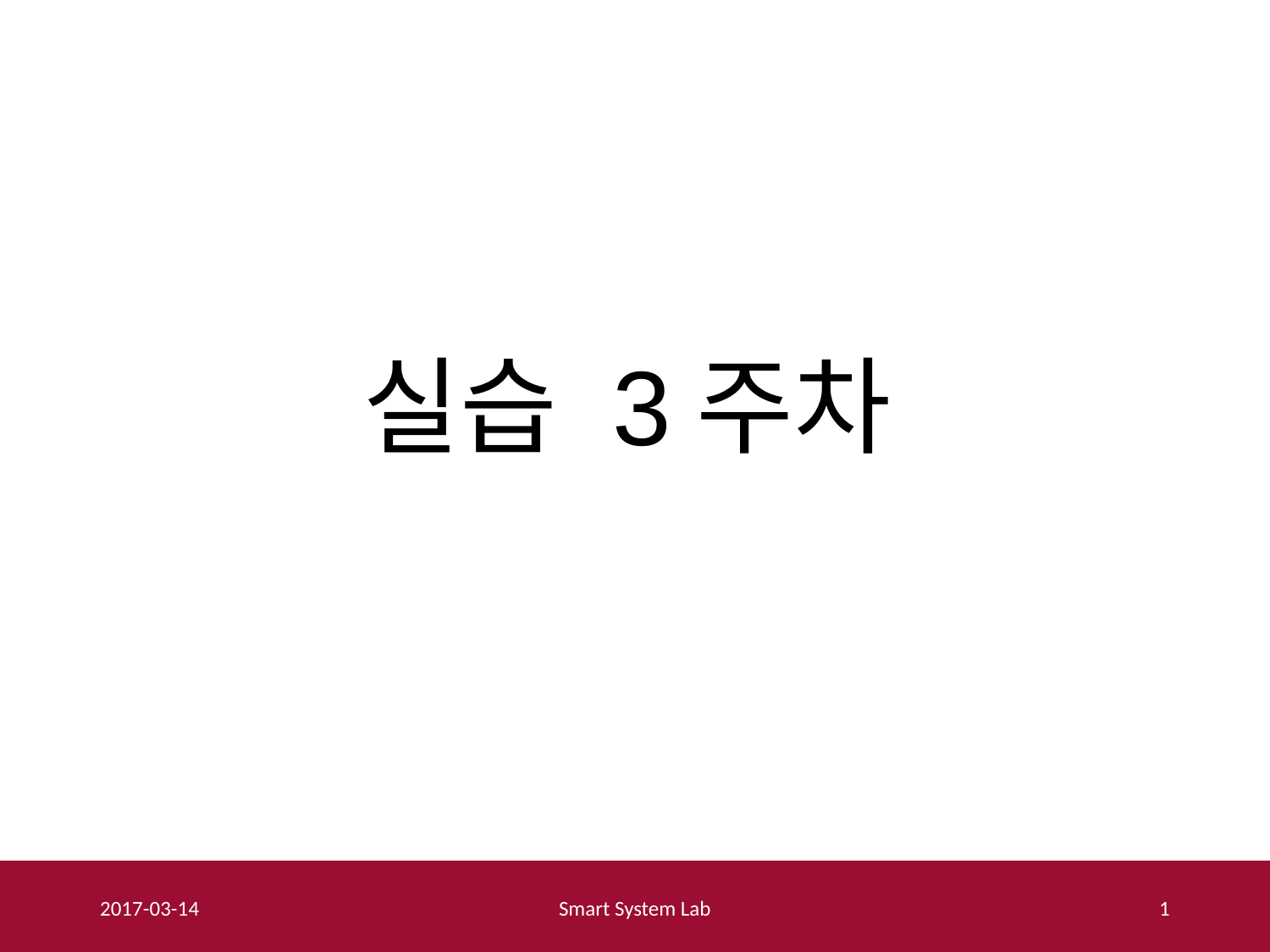

# 실습 3주차

2017-03-14
Smart System Lab
1